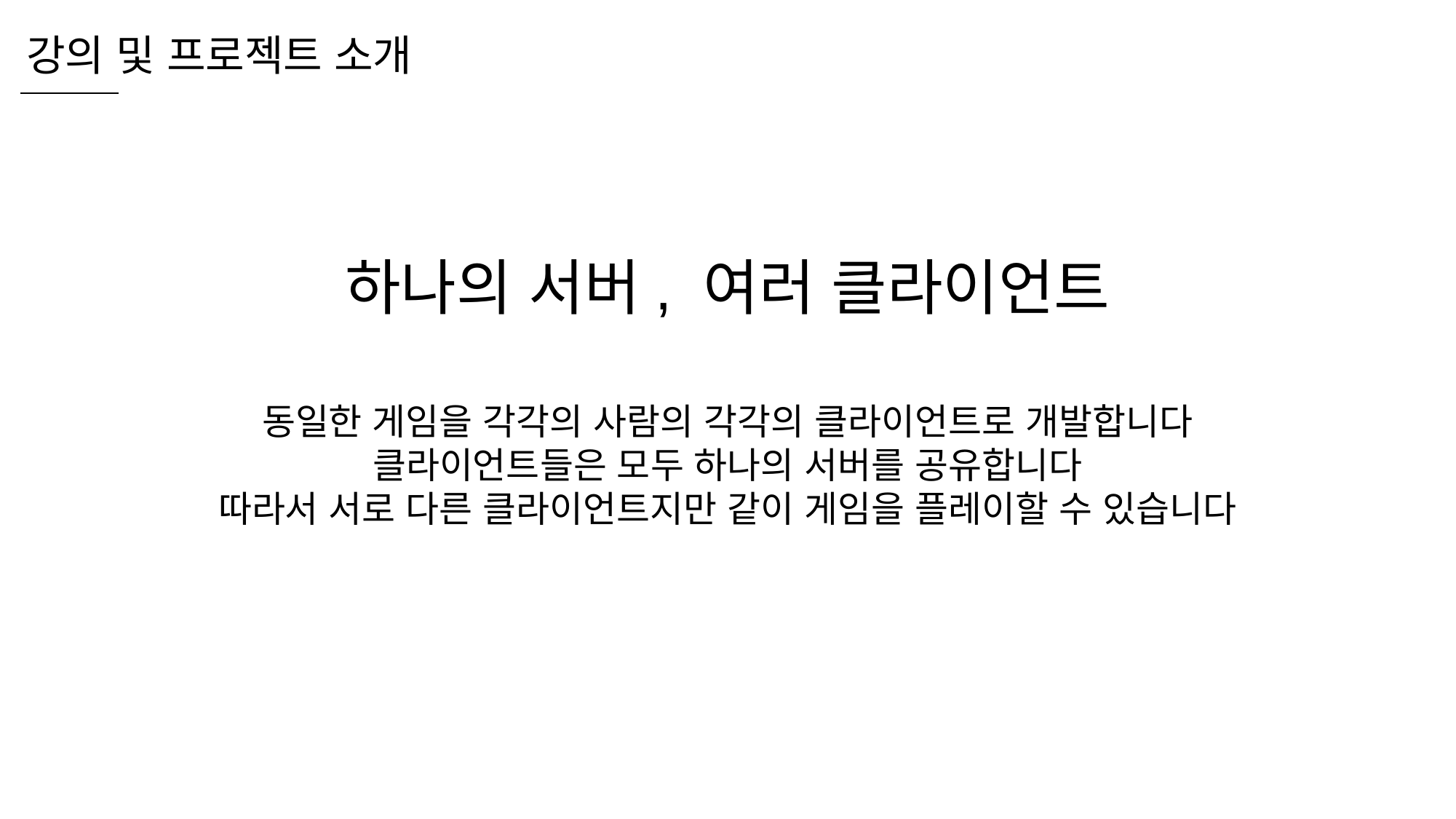

강의 및 프로젝트 소개
하나의 서버, 여러 클라이언트
동일한 게임을 각각의 사람의 각각의 클라이언트로 개발합니다
클라이언트들은 모두 하나의 서버를 공유합니다
따라서 서로 다른 클라이언트지만 같이 게임을 플레이할 수 있습니다